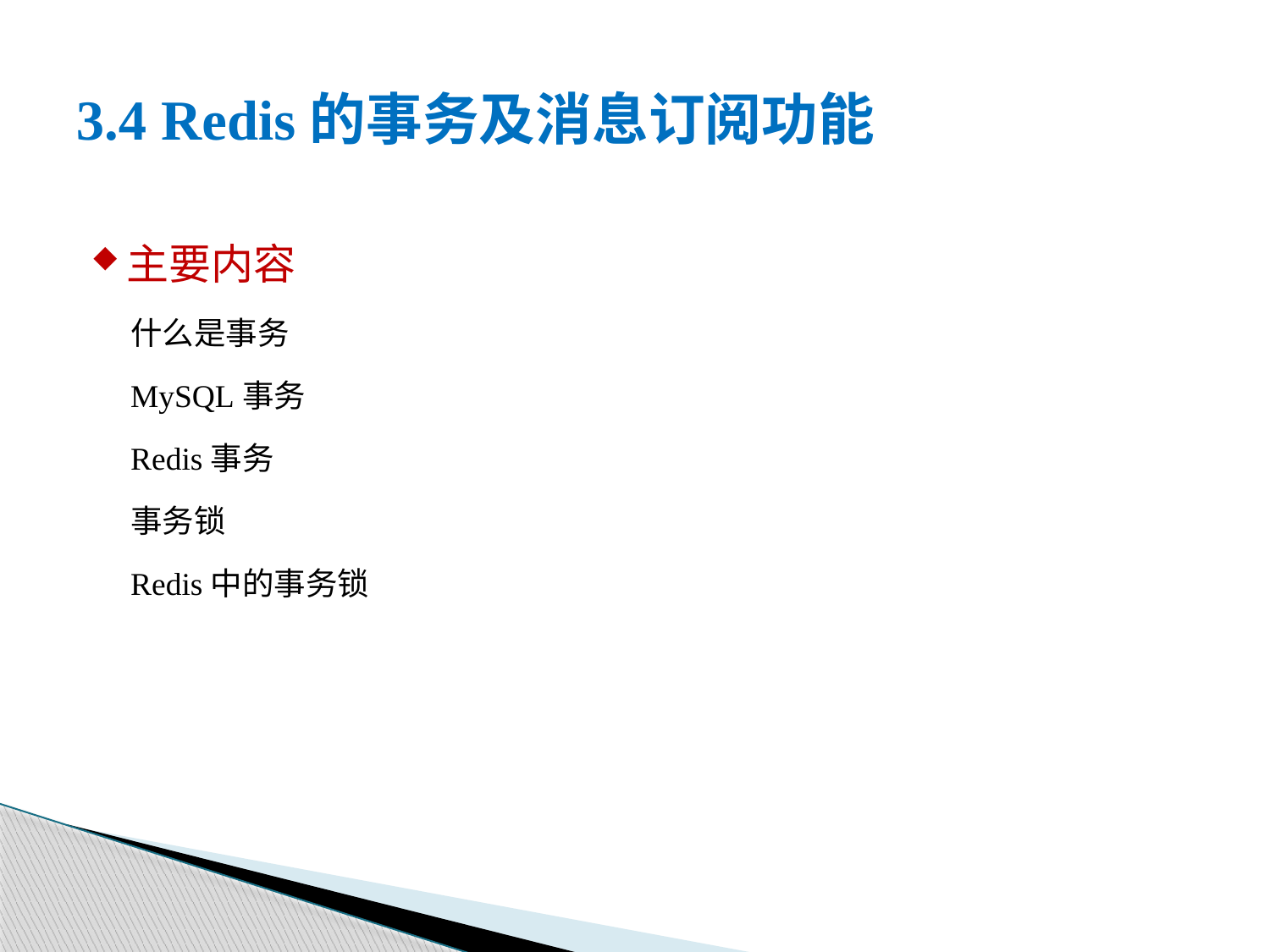

# 3.4 Redis的事务及消息订阅功能
主要内容
什么是事务
MySQL事务
Redis事务
事务锁
Redis中的事务锁